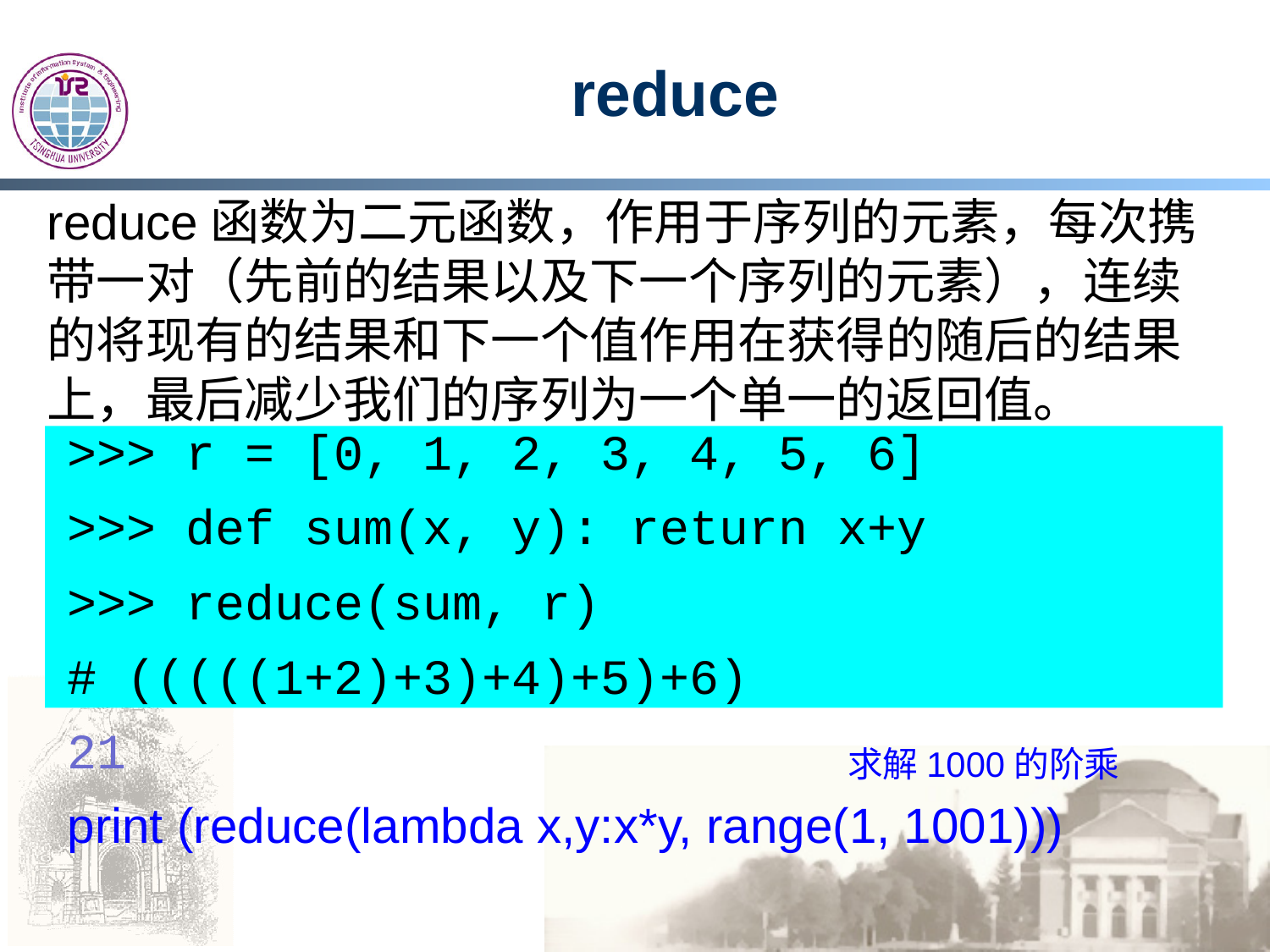

# reduce
reduce函数为二元函数，作用于序列的元素，每次携带一对（先前的结果以及下一个序列的元素），连续的将现有的结果和下一个值作用在获得的随后的结果上，最后减少我们的序列为一个单一的返回值。

>>> r = [0, 1, 2, 3, 4, 5, 6]
>>> def sum(x, y): return x+y
>>> reduce(sum, r)
# (((((1+2)+3)+4)+5)+6)
21
print (reduce(lambda x,y:x*y, range(1, 1001)))

求解1000的阶乘